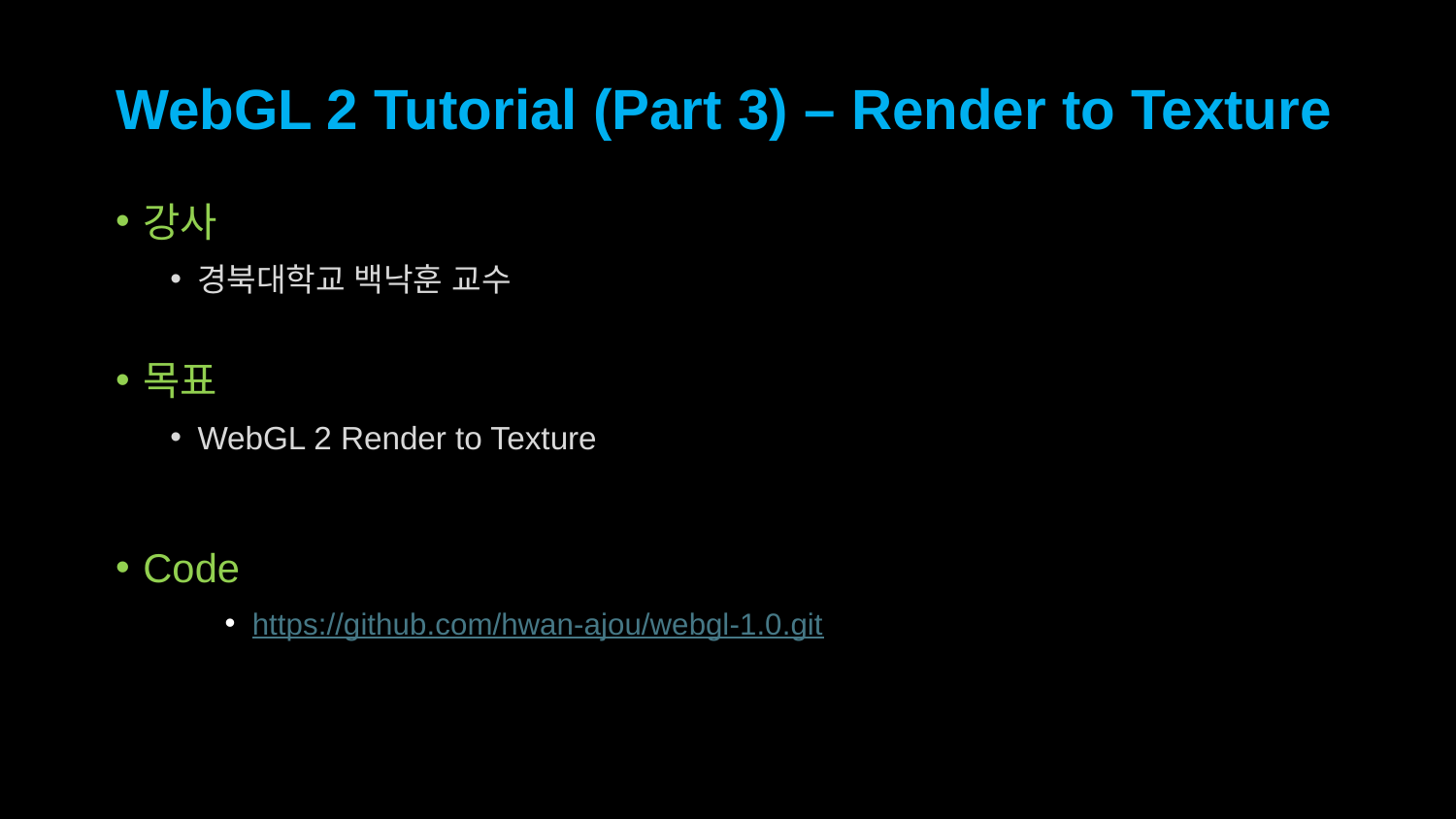

# WebGL 2 Tutorial (Part 3) – Render to Texture
강사
경북대학교 백낙훈 교수
목표
WebGL 2 Render to Texture

Code
https://github.com/hwan-ajou/webgl-1.0.git